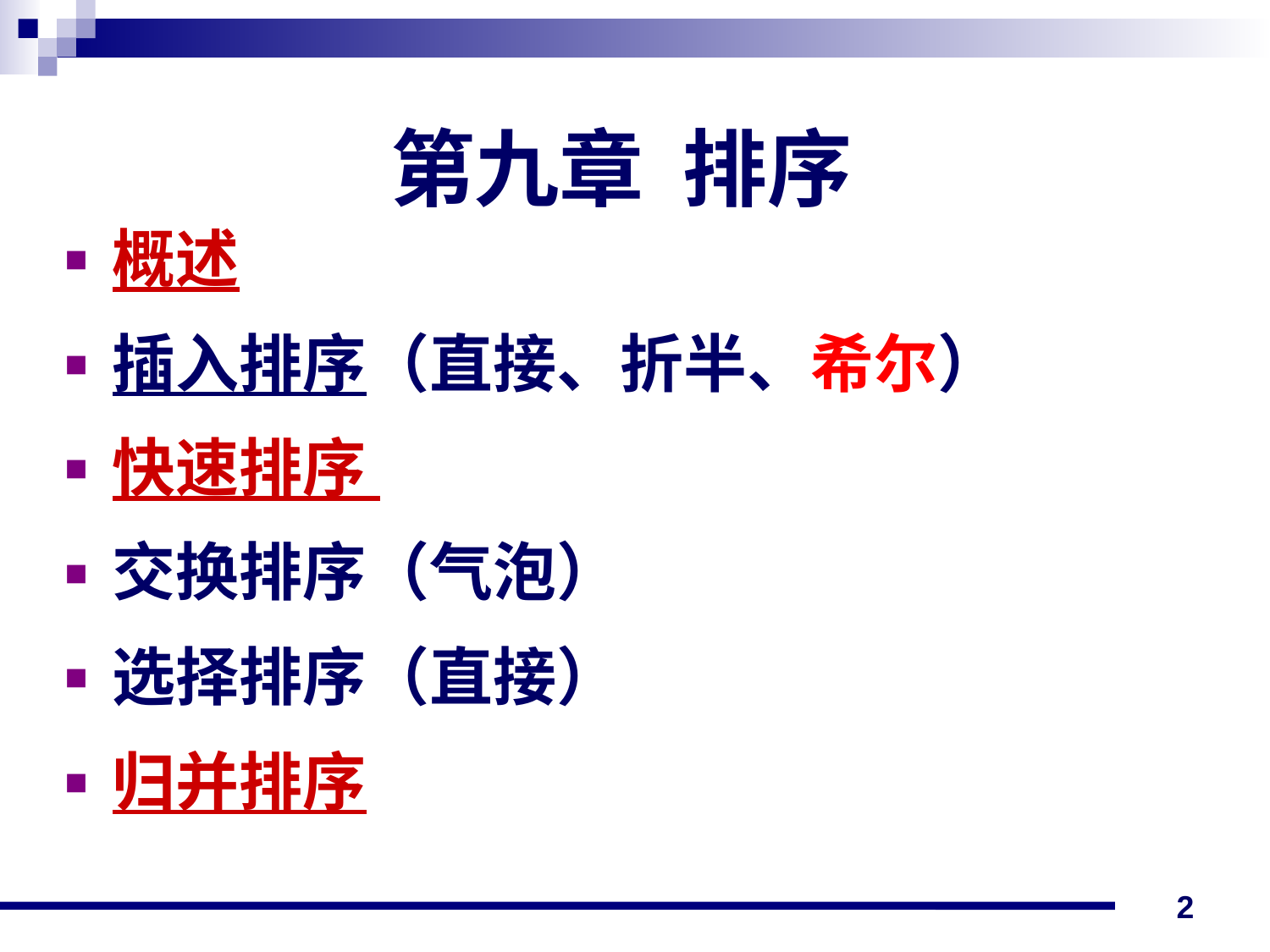

第九章  排序
概述
插入排序（直接、折半、希尔）
快速排序
交换排序（气泡）
选择排序（直接）
归并排序
2